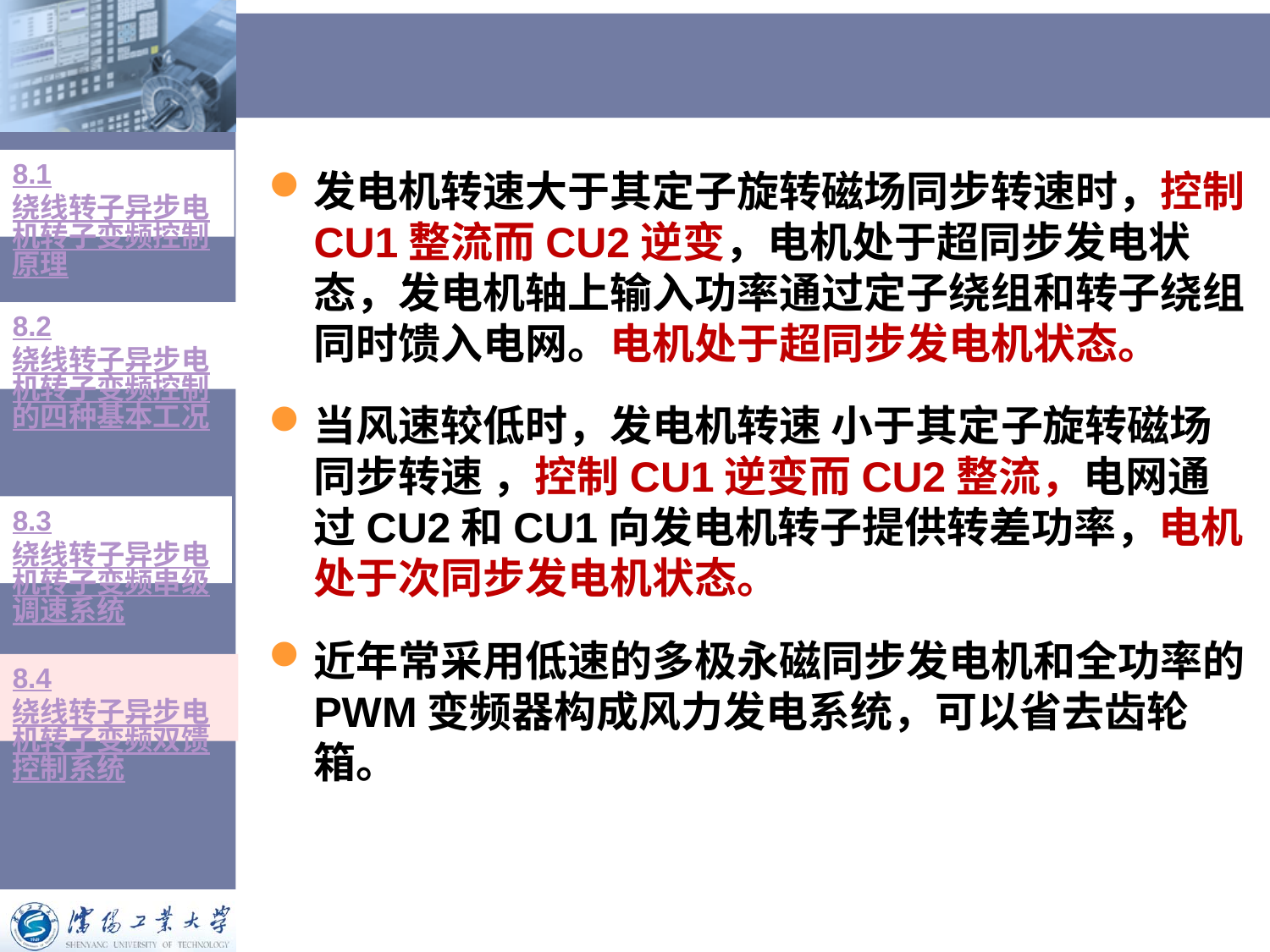

#
8.1绕线转子异步电机转子变频控制原理
发电机转速大于其定子旋转磁场同步转速时，控制CU1整流而CU2逆变，电机处于超同步发电状态，发电机轴上输入功率通过定子绕组和转子绕组同时馈入电网。电机处于超同步发电机状态。
当风速较低时，发电机转速 小于其定子旋转磁场同步转速 ，控制CU1逆变而CU2整流，电网通过CU2和CU1向发电机转子提供转差功率，电机处于次同步发电机状态。
近年常采用低速的多极永磁同步发电机和全功率的PWM变频器构成风力发电系统，可以省去齿轮箱。

8.2绕线转子异步电机转子变频控制的四种基本工况
8.3绕线转子异步电机转子变频串级调速系统
8.4绕线转子异步电机转子变频双馈控制系统